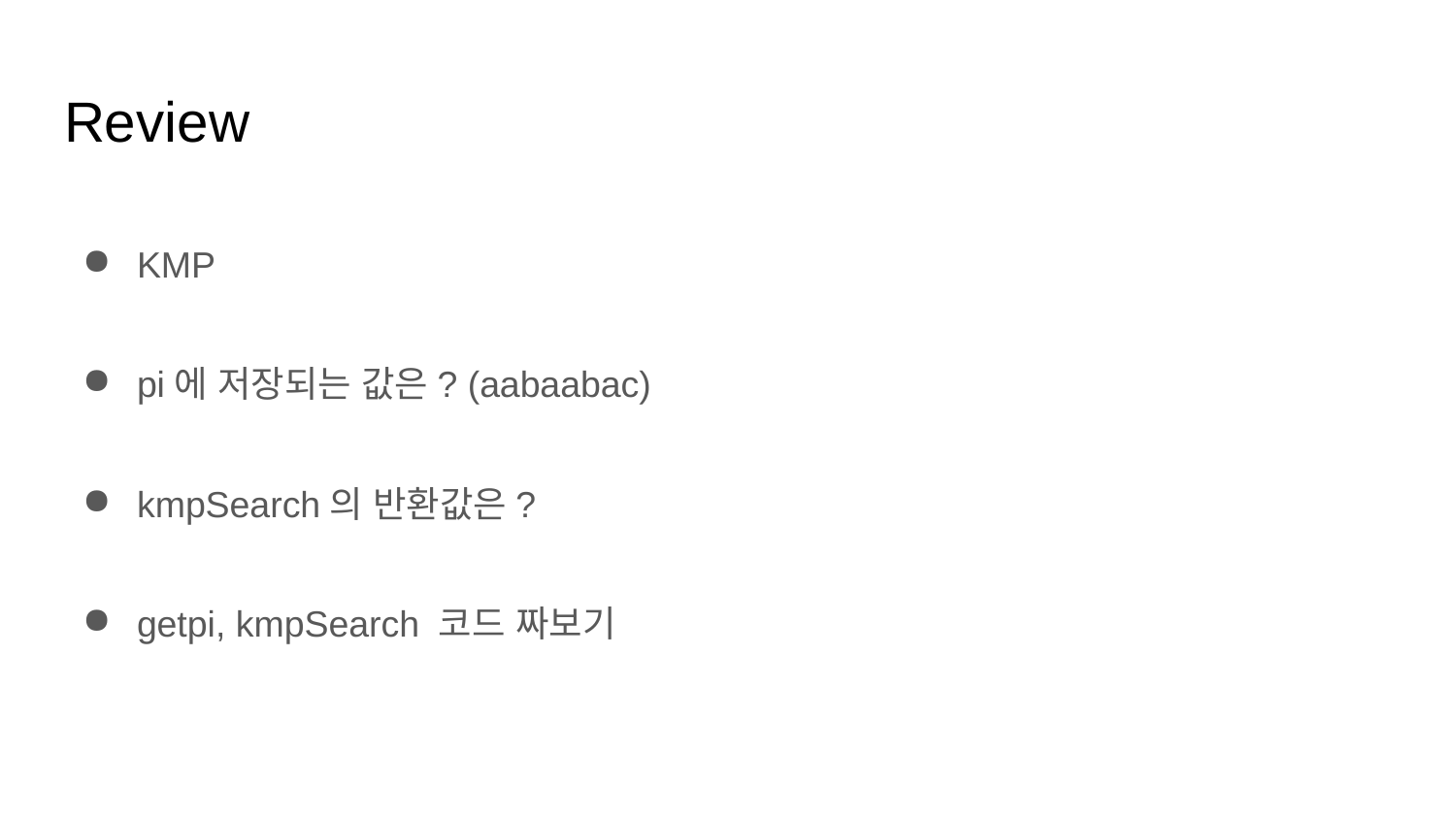

# Review
KMP
pi에 저장되는 값은? (aabaabac)
kmpSearch의 반환값은?
getpi, kmpSearch 코드 짜보기